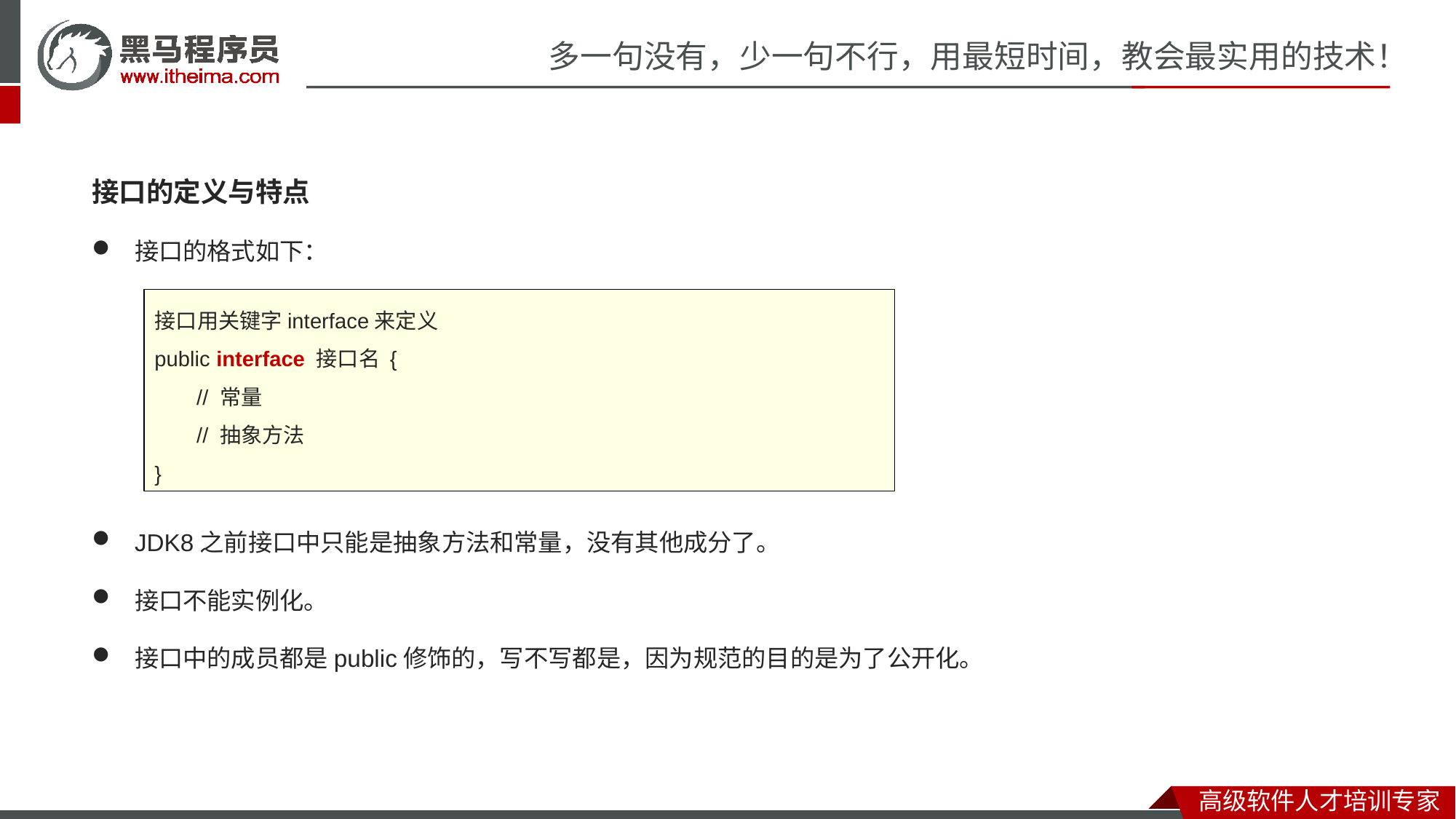

接口的定义与特点
接口的格式如下：

JDK8之前接口中只能是抽象方法和常量，没有其他成分了。
接口不能实例化。
接口中的成员都是public修饰的，写不写都是，因为规范的目的是为了公开化。

接口用关键字interface来定义
public interface 接口名 {
       // 常量
       // 抽象方法
}